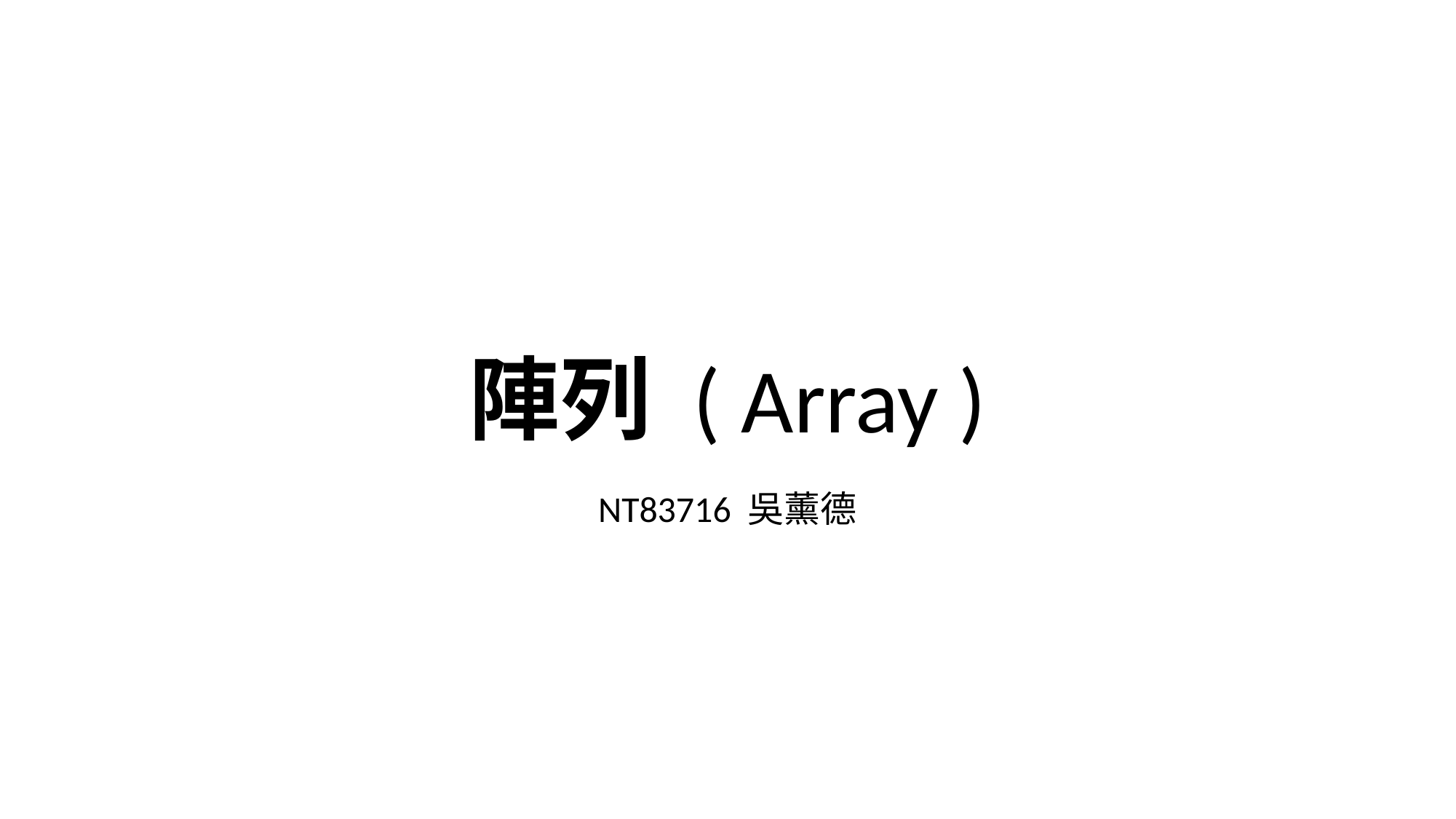

# 陣列 ( Array )
NT83716 吳薰德